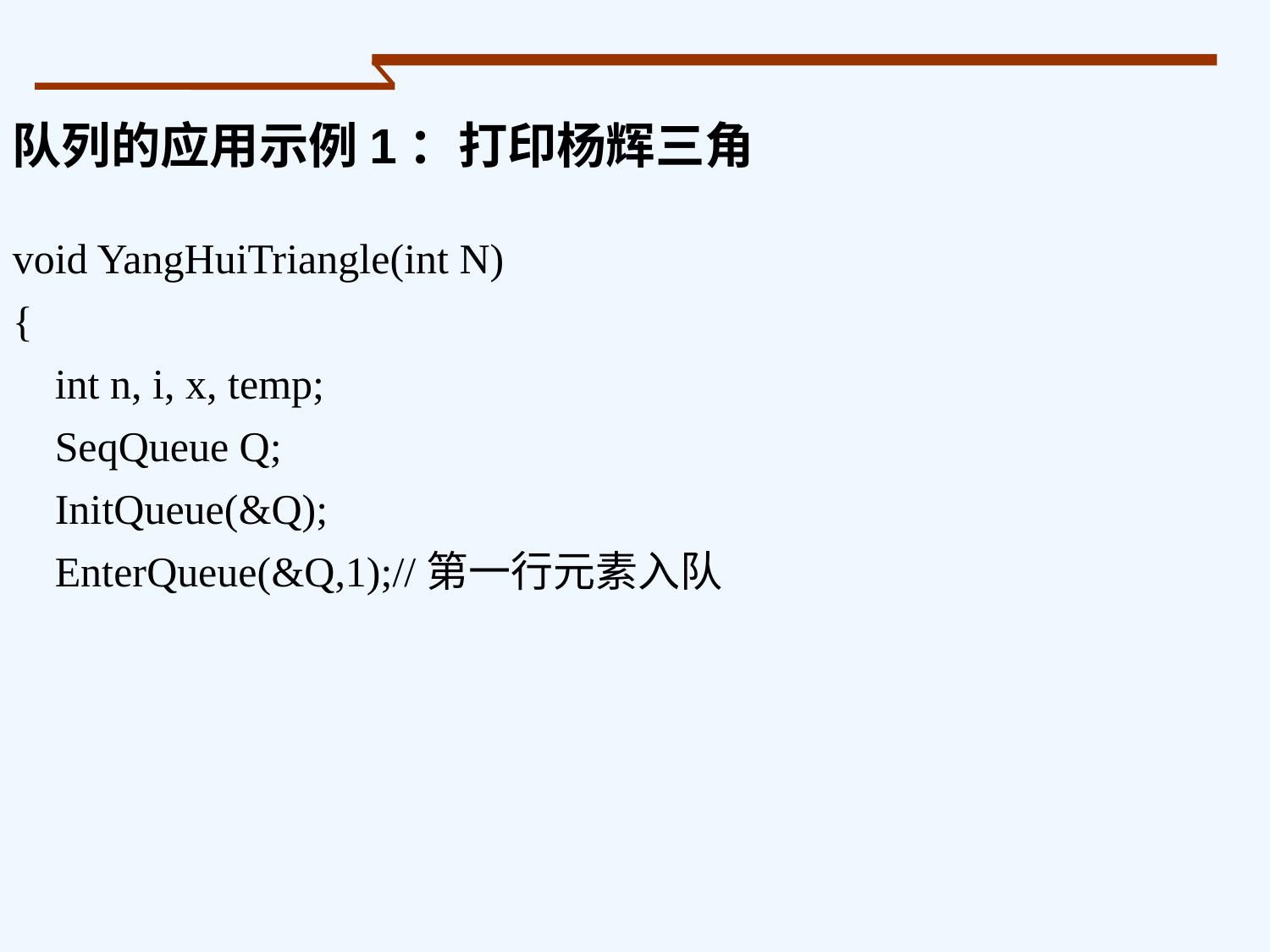

队列的应用示例1：打印杨辉三角
void YangHuiTriangle(int N)
{
    int n, i, x, temp;
    SeqQueue Q;
    InitQueue(&Q);
    EnterQueue(&Q,1);//第一行元素入队